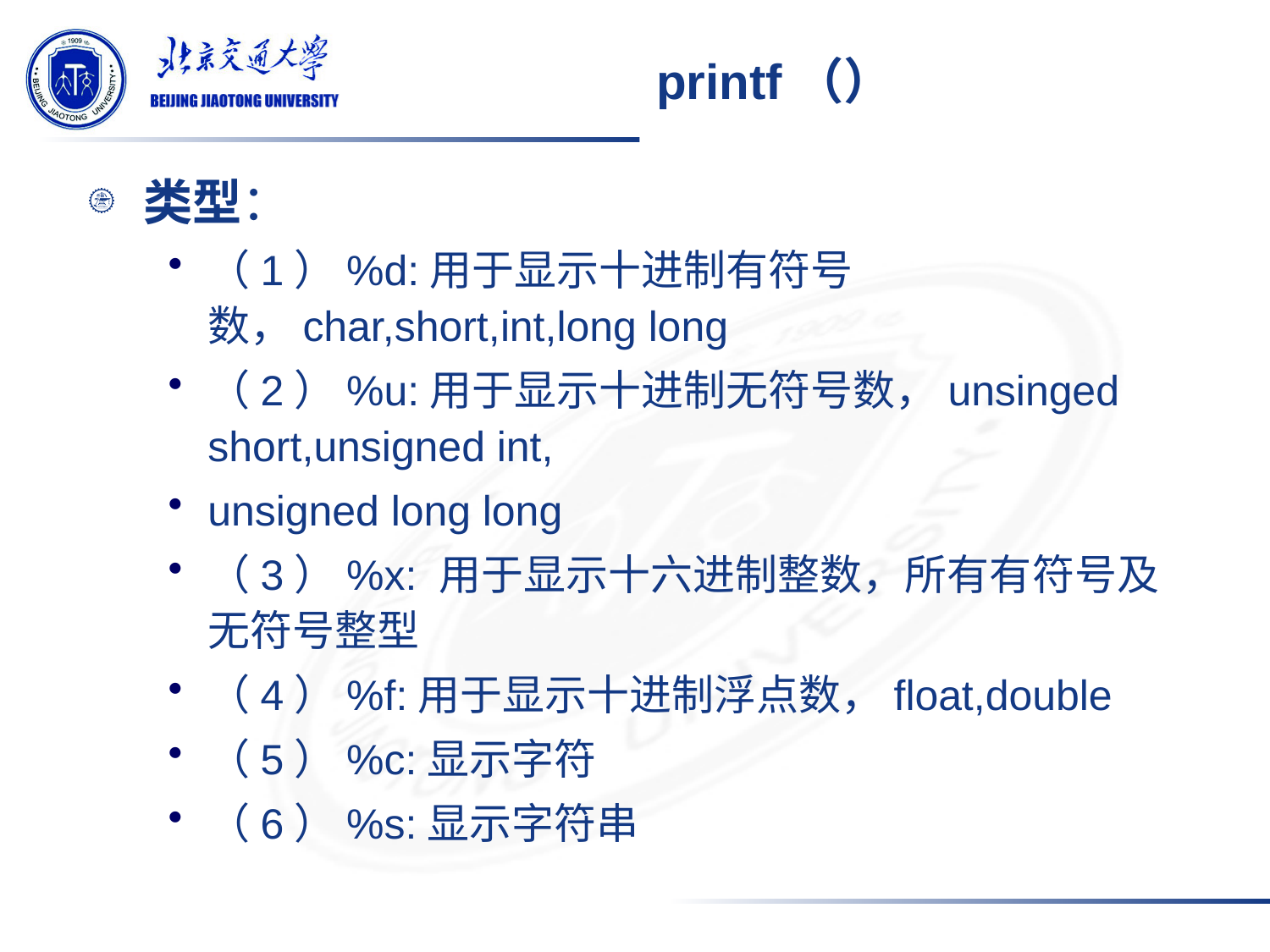

# printf（）
类型：
（1）%d:用于显示十进制有符号数，char,short,int,long long
（2）%u:用于显示十进制无符号数，unsinged short,unsigned int,
unsigned long long
（3）%x: 用于显示十六进制整数，所有有符号及无符号整型
（4）%f:用于显示十进制浮点数，float,double
（5）%c:显示字符
（6）%s:显示字符串